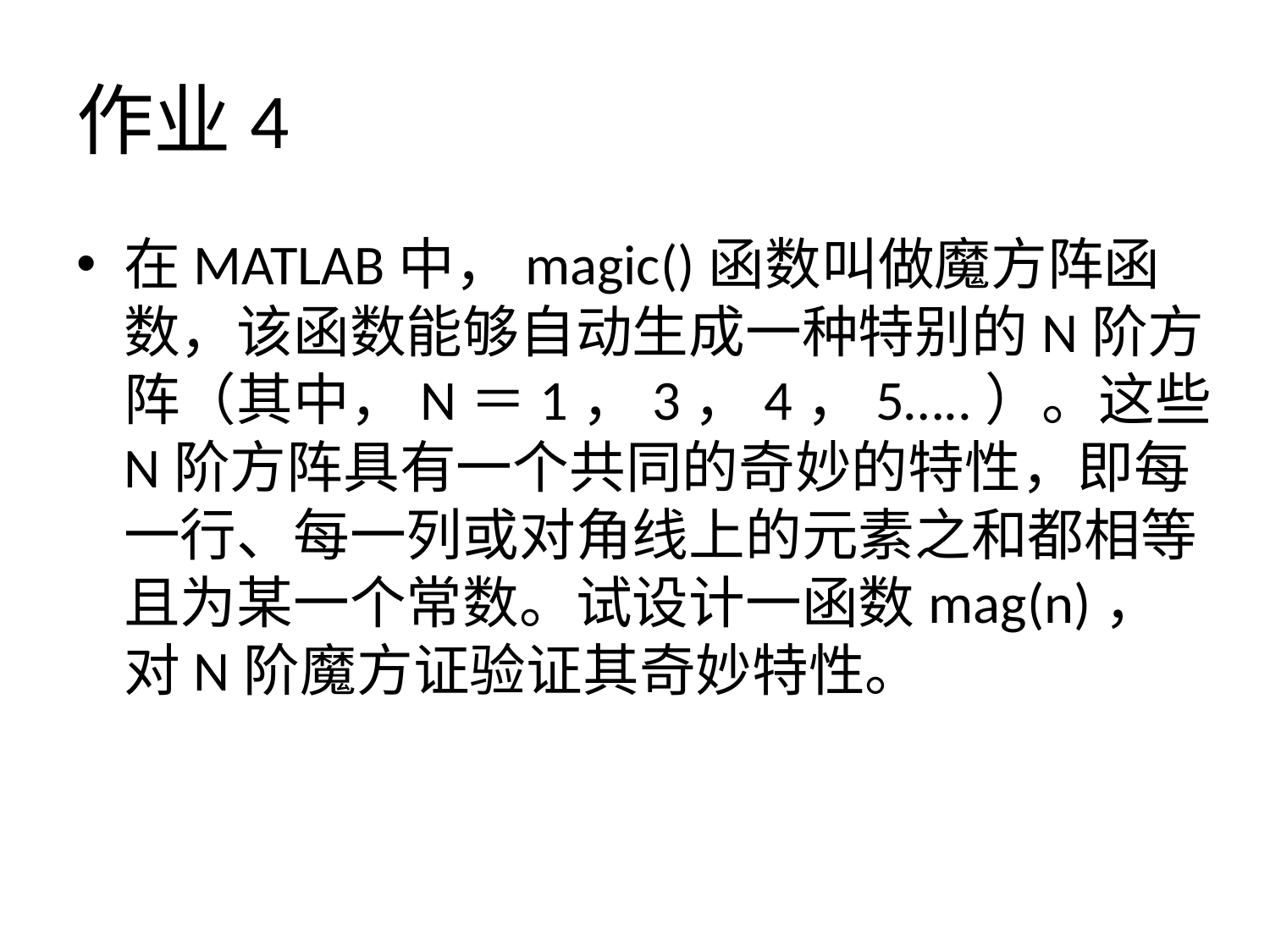

# 作业4
在MATLAB中，magic()函数叫做魔方阵函数，该函数能够自动生成一种特别的N阶方阵（其中，N＝1，3，4，5…..）。这些N阶方阵具有一个共同的奇妙的特性，即每一行、每一列或对角线上的元素之和都相等且为某一个常数。试设计一函数mag(n)，对N阶魔方证验证其奇妙特性。